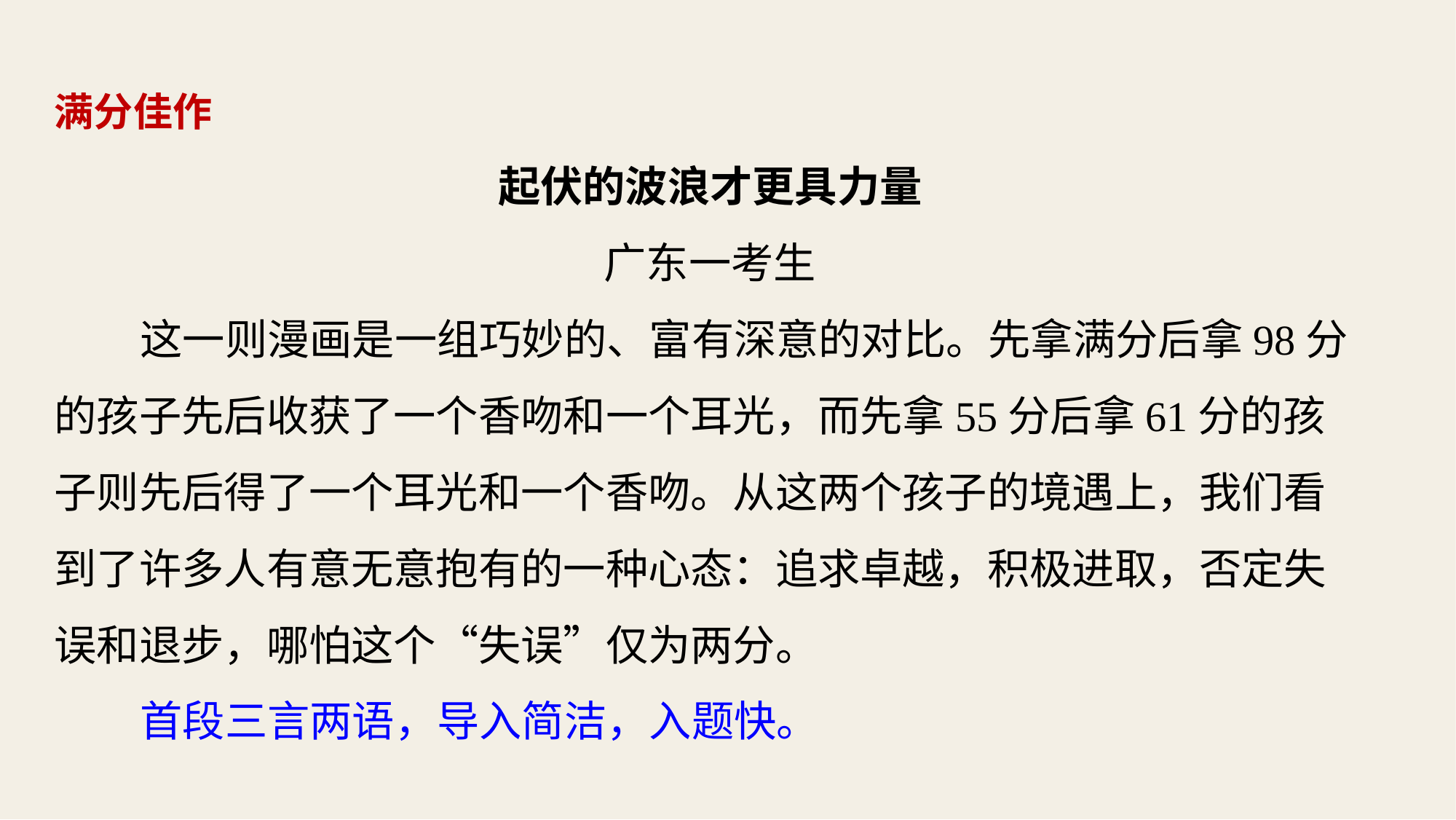

满分佳作
起伏的波浪才更具力量
广东一考生
这一则漫画是一组巧妙的、富有深意的对比。先拿满分后拿98分的孩子先后收获了一个香吻和一个耳光，而先拿55分后拿61分的孩子则先后得了一个耳光和一个香吻。从这两个孩子的境遇上，我们看到了许多人有意无意抱有的一种心态：追求卓越，积极进取，否定失误和退步，哪怕这个“失误”仅为两分。
首段三言两语，导入简洁，入题快。